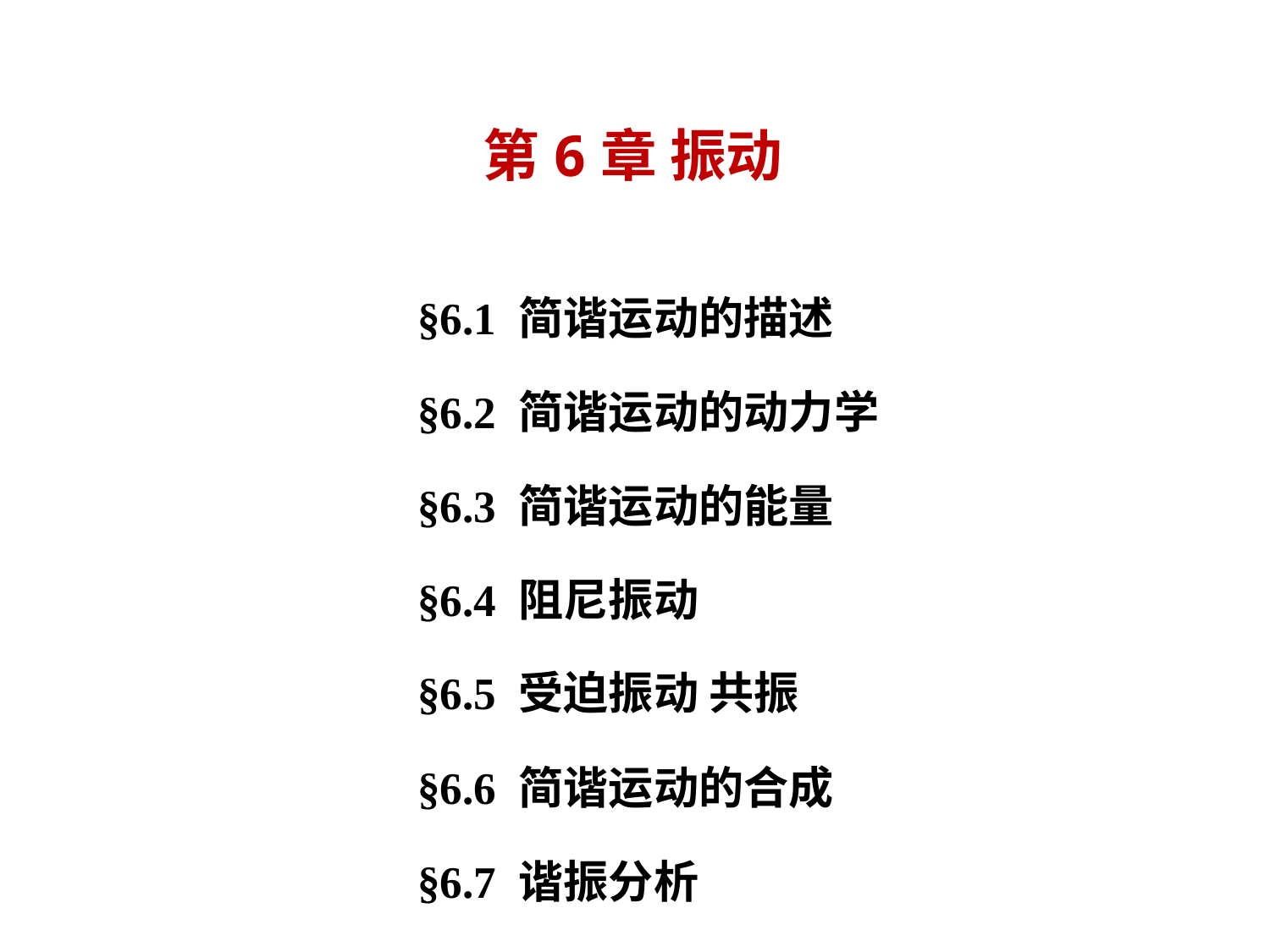

# 第6章 振动
§6.1 简谐运动的描述
§6.2 简谐运动的动力学
§6.3 简谐运动的能量
§6.4 阻尼振动
§6.5 受迫振动 共振
§6.6 简谐运动的合成
§6.7 谐振分析
1